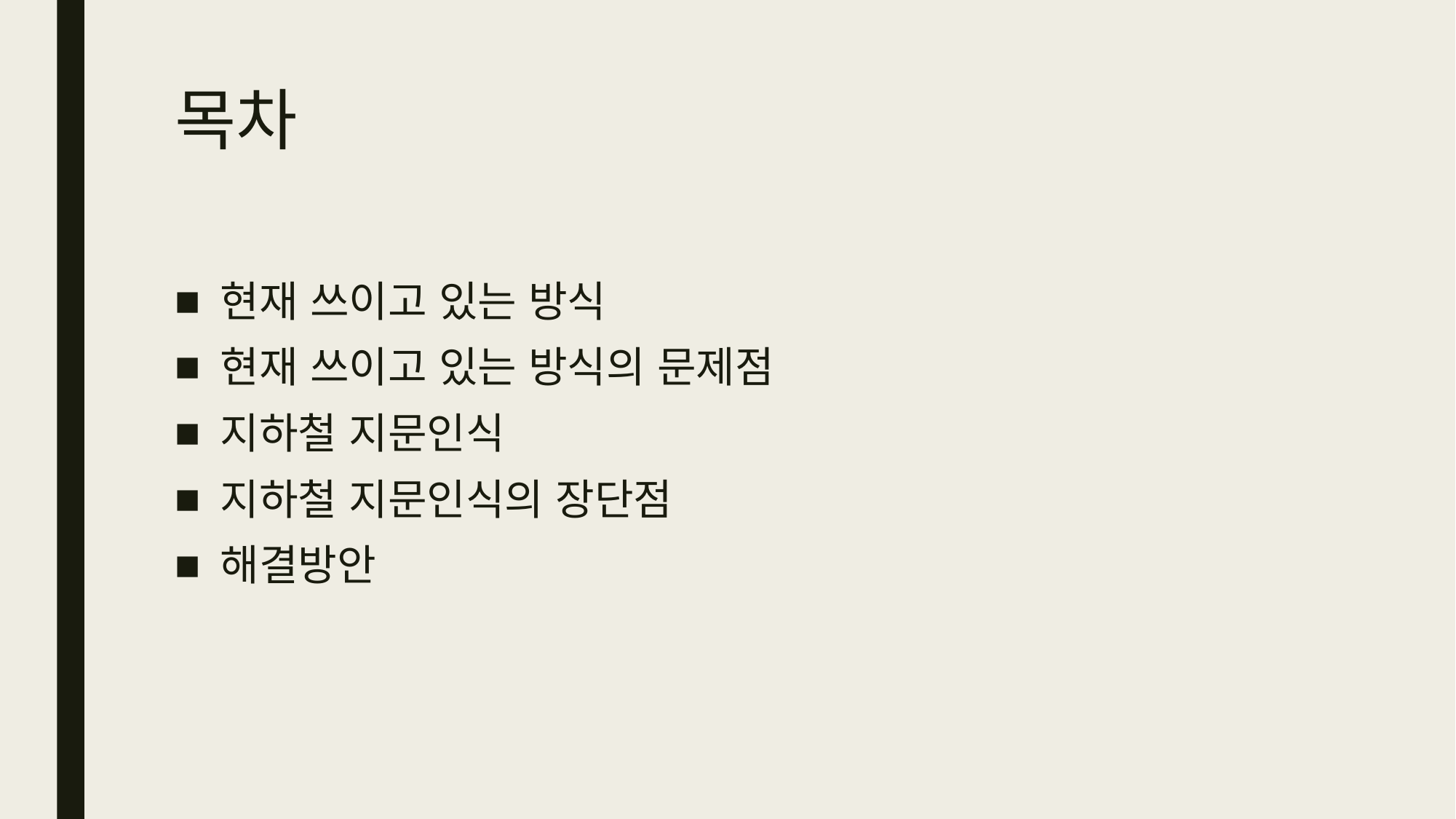

# 목차
현재 쓰이고 있는 방식
현재 쓰이고 있는 방식의 문제점
지하철 지문인식
지하철 지문인식의 장단점
해결방안